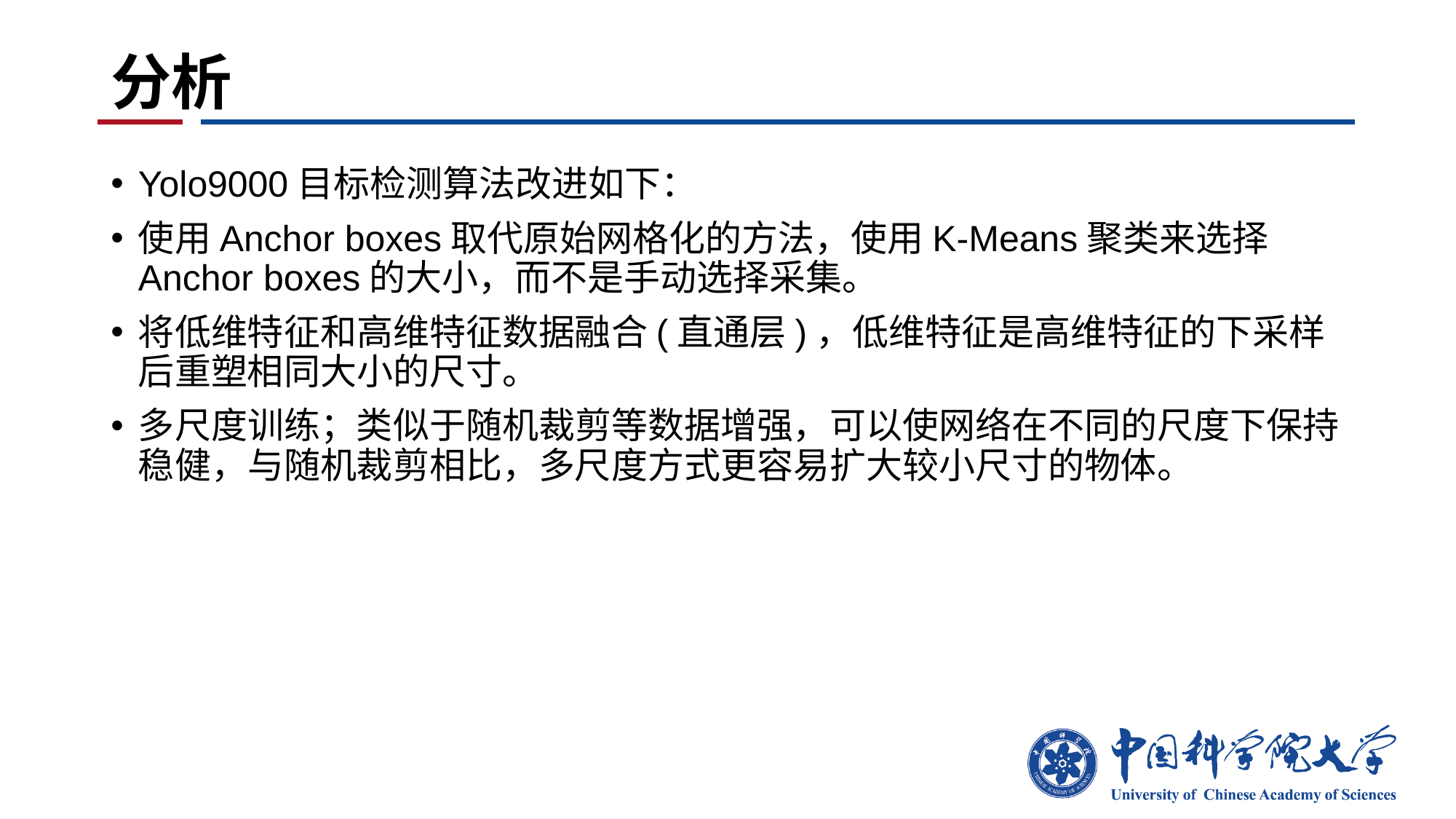

# 分析
Yolo9000目标检测算法改进如下：
使用Anchor boxes取代原始网格化的方法，使用K-Means聚类来选择Anchor boxes的大小，而不是手动选择采集。
将低维特征和高维特征数据融合(直通层)，低维特征是高维特征的下采样后重塑相同大小的尺寸。
多尺度训练；类似于随机裁剪等数据增强，可以使网络在不同的尺度下保持稳健，与随机裁剪相比，多尺度方式更容易扩大较小尺寸的物体。